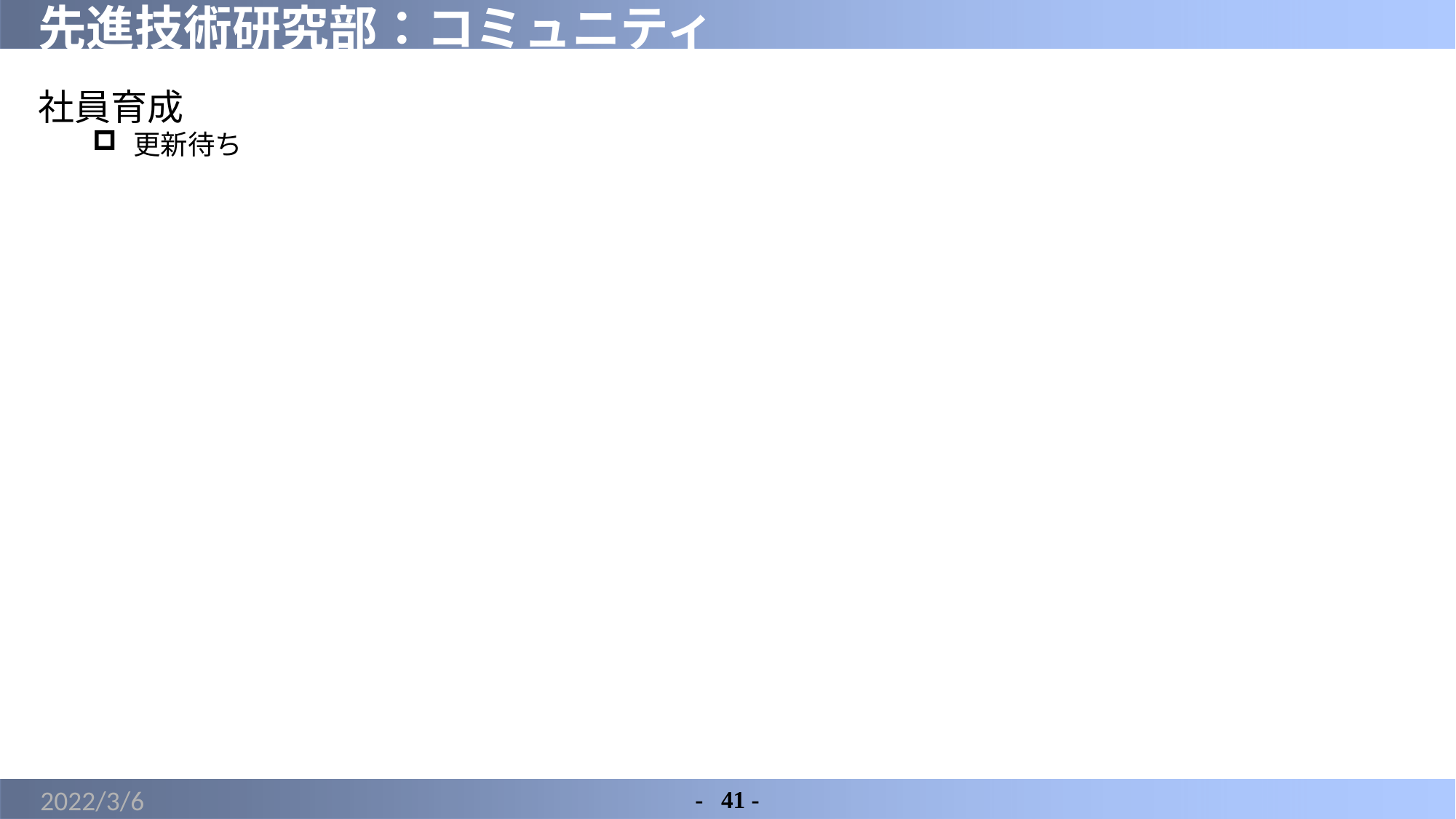

# 先進技術研究部：コミュニティ
社員育成
更新待ち
2022/3/6
-	41 -